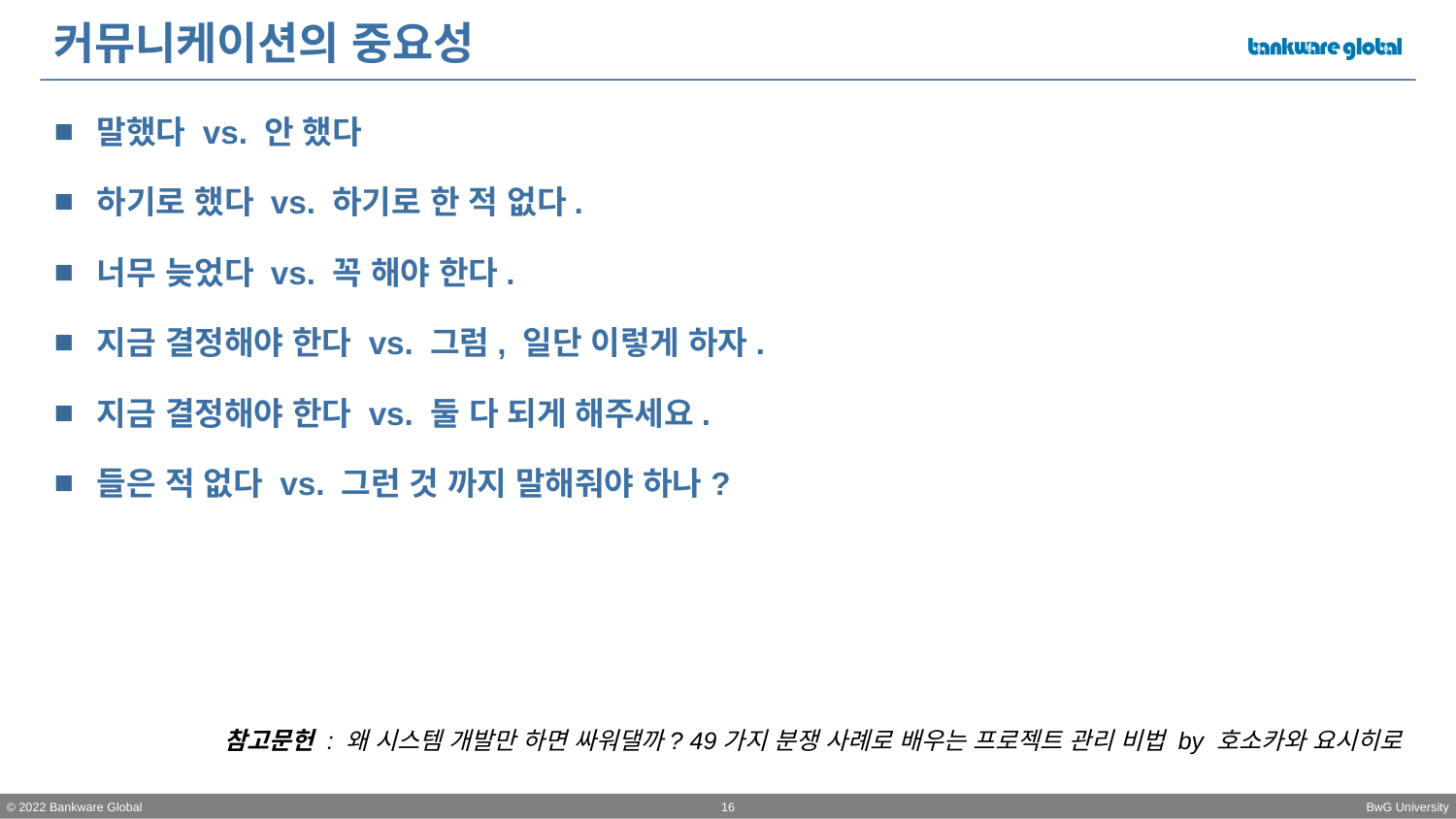

# 커뮤니케이션의 중요성
말했다 vs. 안 했다
하기로 했다 vs. 하기로 한 적 없다.
너무 늦었다 vs. 꼭 해야 한다.
지금 결정해야 한다 vs. 그럼, 일단 이렇게 하자.
지금 결정해야 한다 vs. 둘 다 되게 해주세요.
들은 적 없다 vs. 그런 것 까지 말해줘야 하나?
참고문헌 : 왜 시스템 개발만 하면 싸워댈까? 49가지 분쟁 사례로 배우는 프로젝트 관리 비법 by 호소카와 요시히로
16